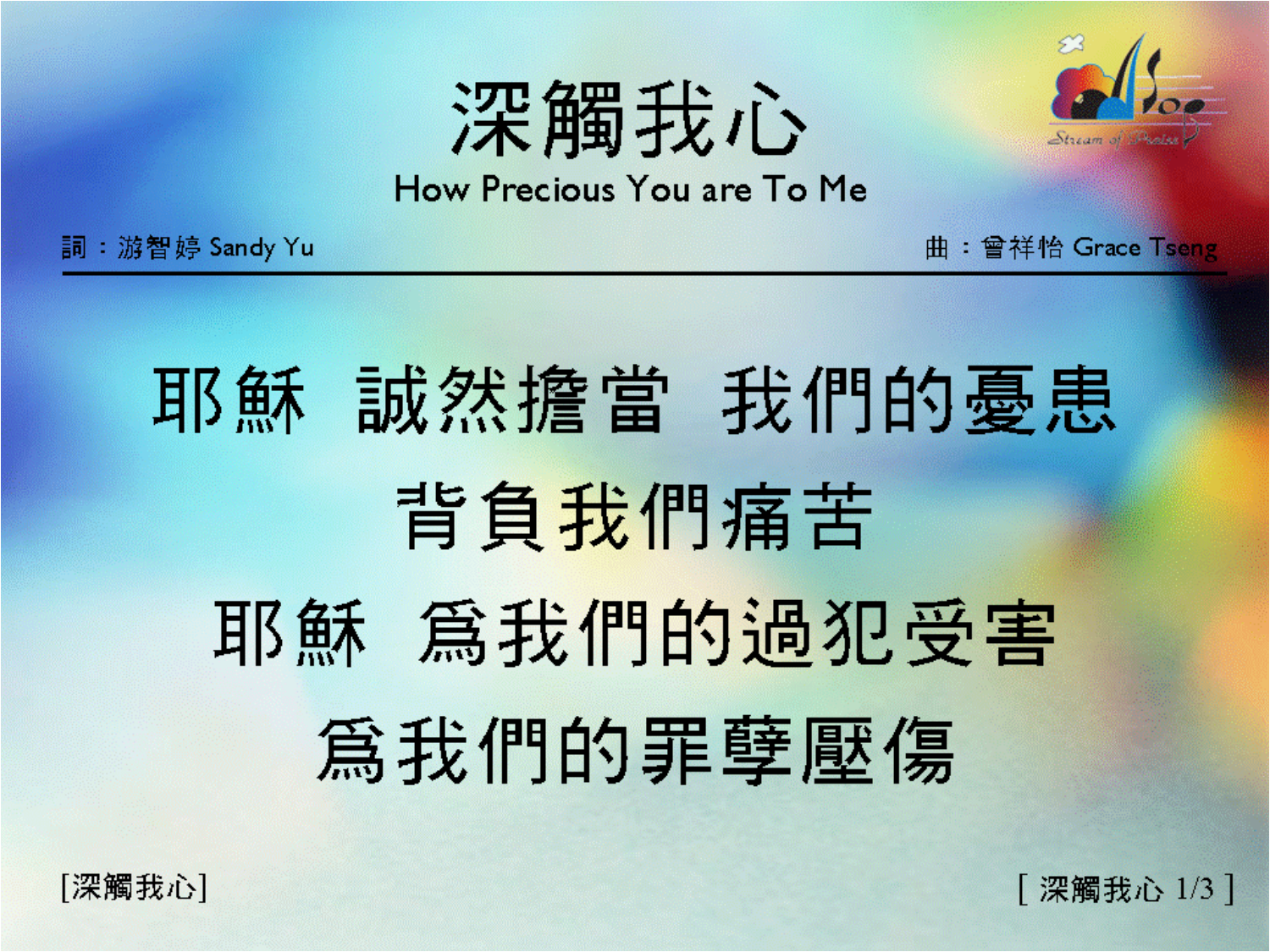

# 深觸我心 〈1/3 〉             How Precious You are To Me